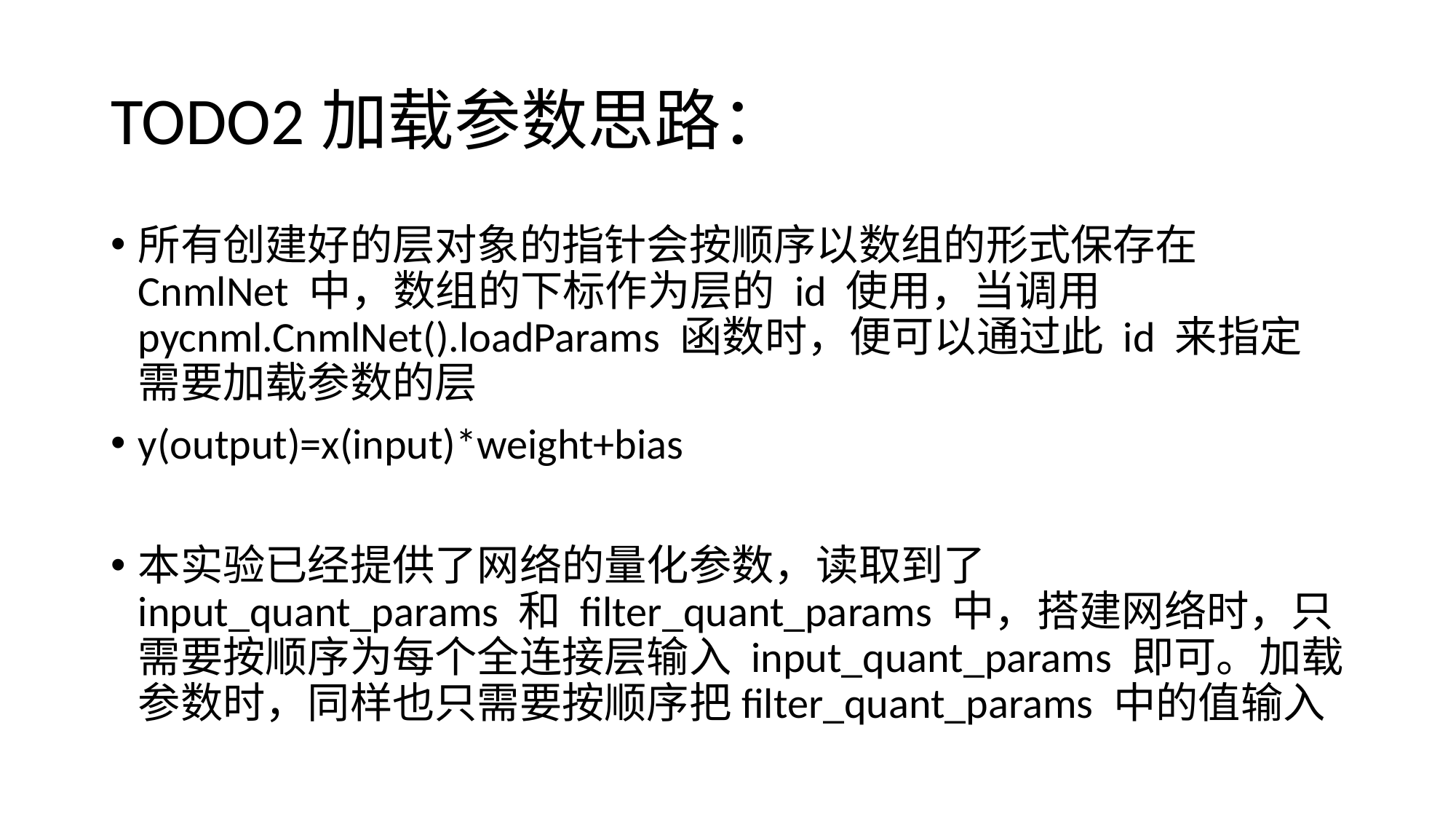

# TODO2加载参数思路：
所有创建好的层对象的指针会按顺序以数组的形式保存在 CnmlNet 中，数组的下标作为层的 id 使用，当调用 pycnml.CnmlNet().loadParams 函数时，便可以通过此 id 来指定需要加载参数的层
y(output)=x(input)*weight+bias

本实验已经提供了网络的量化参数，读取到了input_quant_params 和 filter_quant_params 中，搭建网络时，只需要按顺序为每个全连接层输入 input_quant_params 即可。加载参数时，同样也只需要按顺序把filter_quant_params 中的值输入